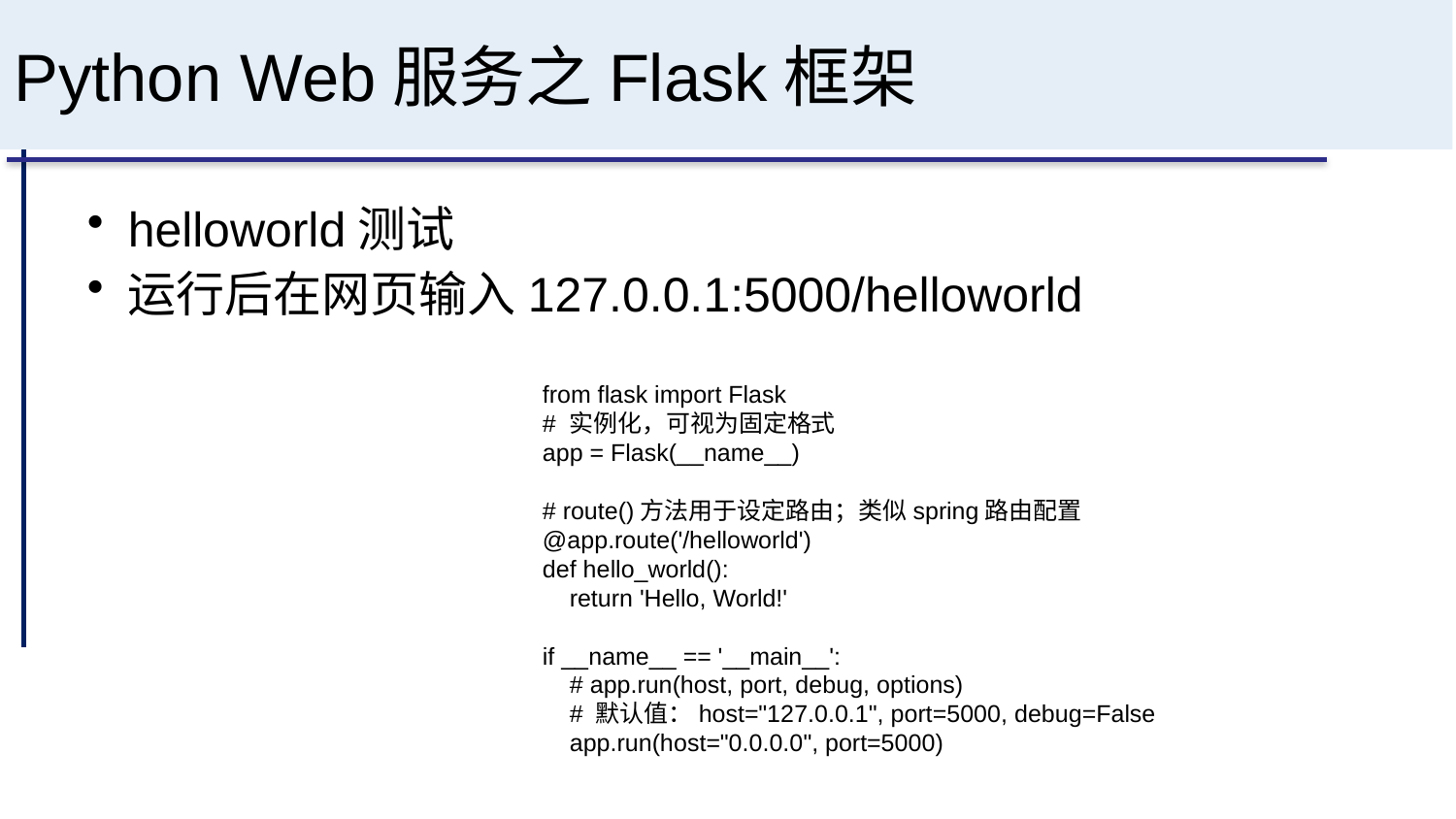

# Python Web服务之Flask框架
helloworld测试
运行后在网页输入127.0.0.1:5000/helloworld
from flask import Flask
# 实例化，可视为固定格式
app = Flask(__name__)

# route()方法用于设定路由；类似spring路由配置
@app.route('/helloworld')
def hello_world():
    return 'Hello, World!'

if __name__ == '__main__':
    # app.run(host, port, debug, options)
    # 默认值：host="127.0.0.1", port=5000, debug=False
    app.run(host="0.0.0.0", port=5000)